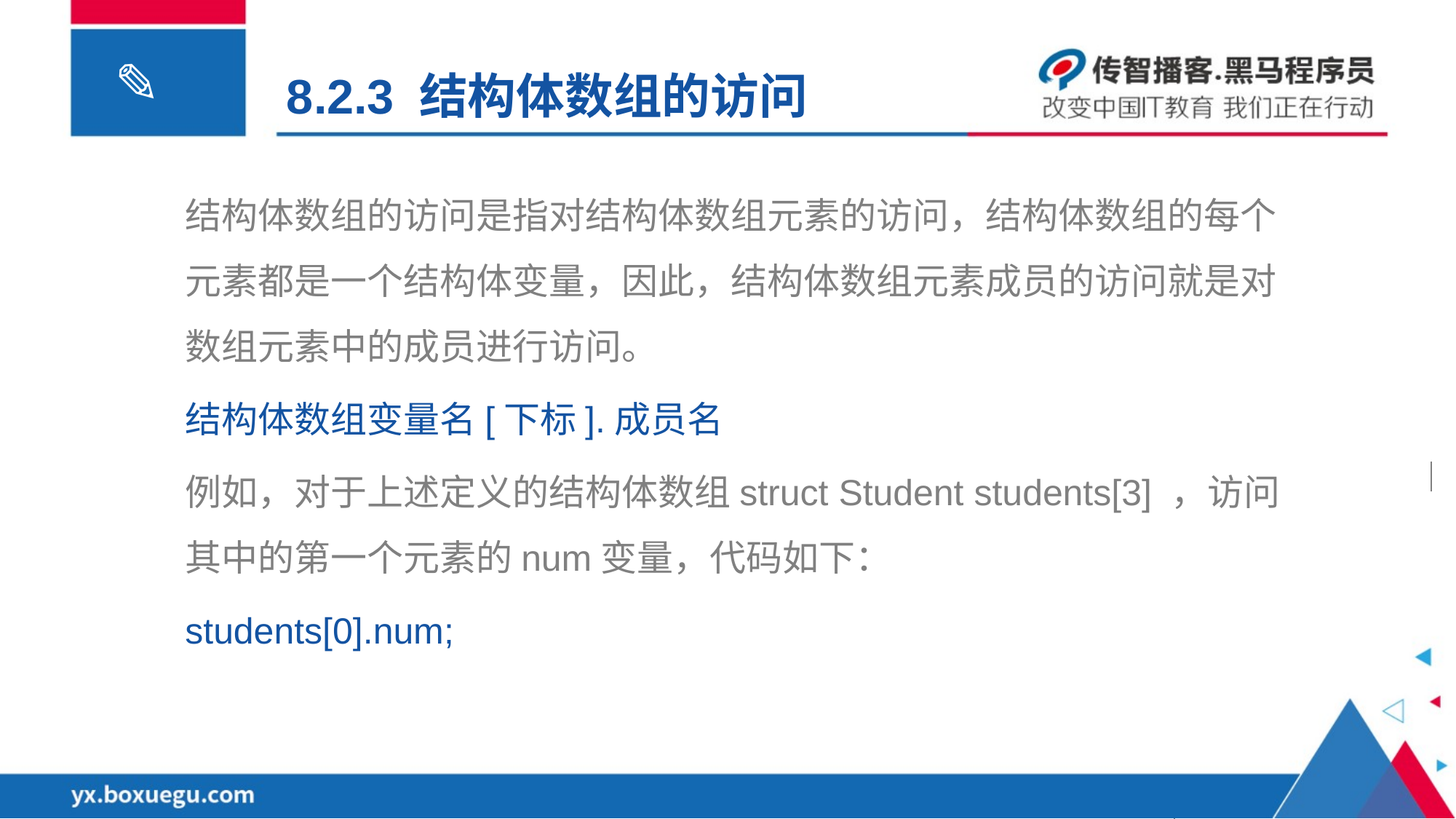

8.2.3 结构体数组的访问
结构体数组的访问是指对结构体数组元素的访问，结构体数组的每个元素都是一个结构体变量，因此，结构体数组元素成员的访问就是对数组元素中的成员进行访问。
结构体数组变量名[下标].成员名
例如，对于上述定义的结构体数组struct Student students[3] ，访问其中的第一个元素的num变量，代码如下：
students[0].num;